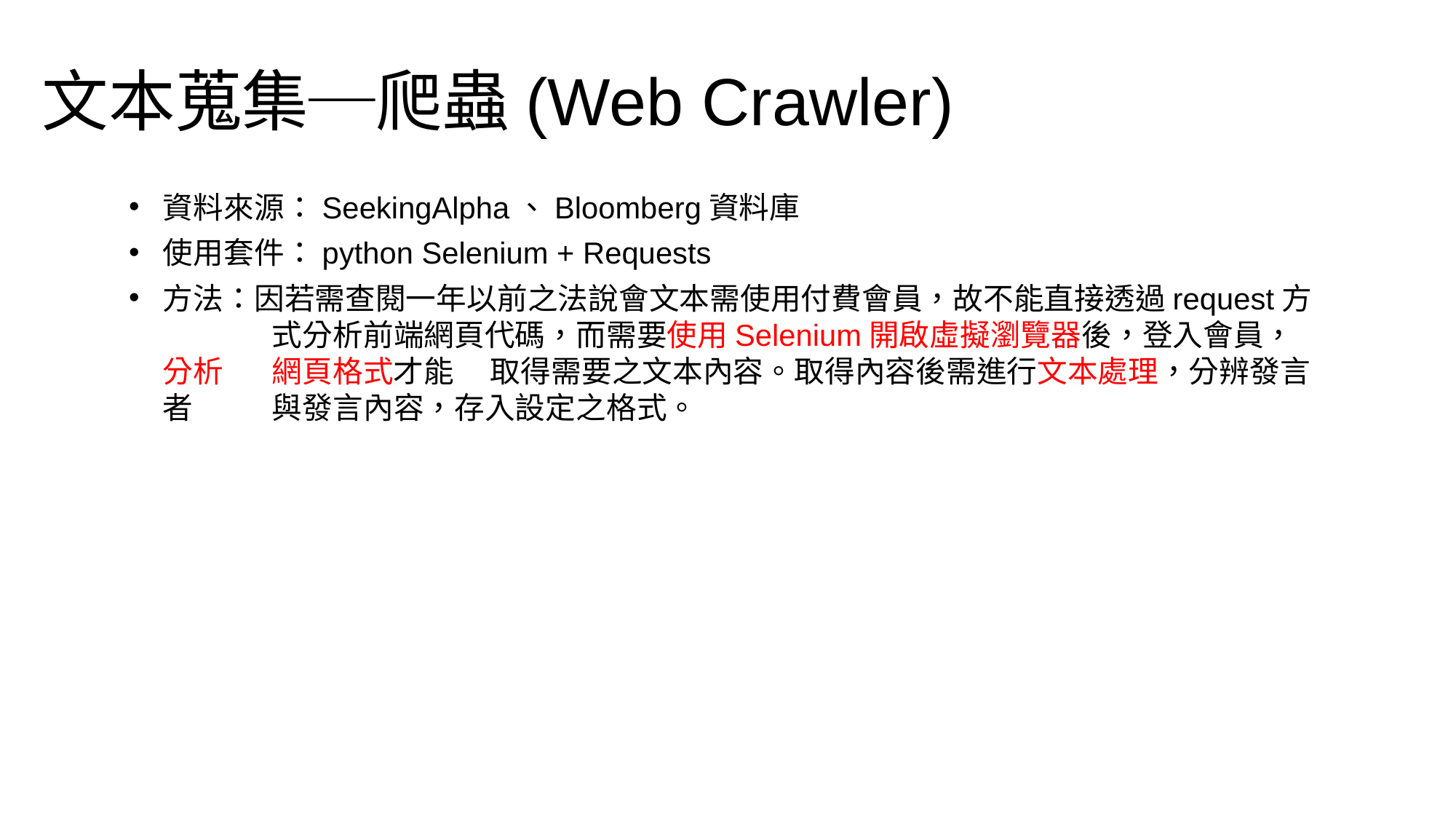

# 文本蒐集─爬蟲(Web Crawler)
資料來源：SeekingAlpha、Bloomberg資料庫
使用套件：python Selenium + Requests
方法：因若需查閱一年以前之法說會文本需使用付費會員，故不能直接透過request方	式分析前端網頁代碼，而需要使用Selenium開啟虛擬瀏覽器後，登入會員，分析	網頁格式才能	取得需要之文本內容。取得內容後需進行文本處理，分辨發言者	與發言內容，存入設定之格式。